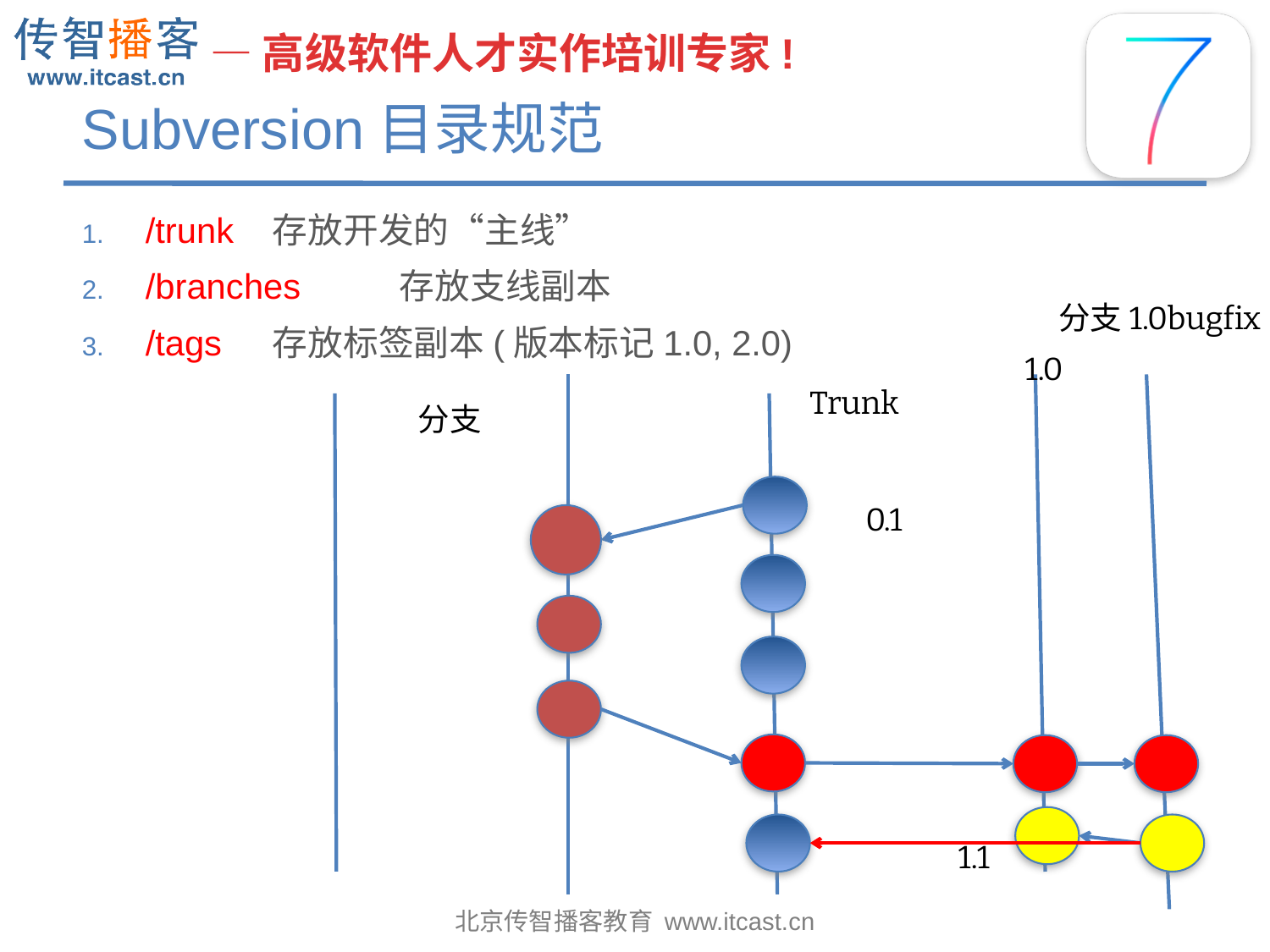

# Subversion目录规范
/trunk 	存放开发的“主线”
/branches 	存放支线副本
/tags 	存放标签副本(版本标记1.0, 2.0)

分支1.0bugfix
1.0
Trunk
分支

0.1

1.1